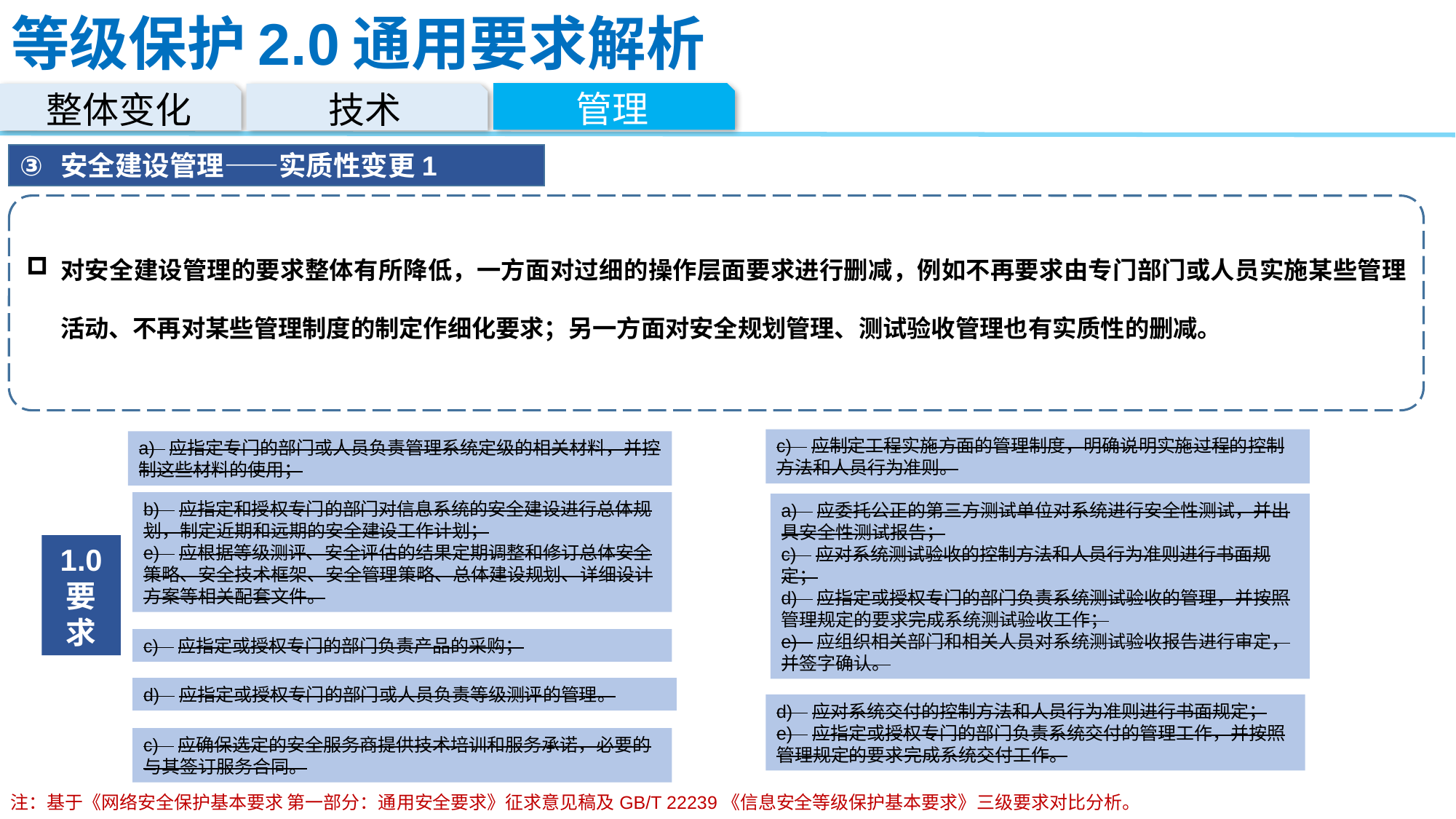

# 等级保护2.0通用要求解析
管理
整体变化
技术
安全建设管理——实质性变更1
对安全建设管理的要求整体有所降低，一方面对过细的操作层面要求进行删减，例如不再要求由专门部门或人员实施某些管理活动、不再对某些管理制度的制定作细化要求；另一方面对安全规划管理、测试验收管理也有实质性的删减。

c)   应制定工程实施方面的管理制度，明确说明实施过程的控制方法和人员行为准则。
a)  应指定专门的部门或人员负责管理系统定级的相关材料，并控制这些材料的使用；
b)   应指定和授权专门的部门对信息系统的安全建设进行总体规划，制定近期和远期的安全建设工作计划；
e)   应根据等级测评、安全评估的结果定期调整和修订总体安全策略、安全技术框架、安全管理策略、总体建设规划、详细设计方案等相关配套文件。
a)   应委托公正的第三方测试单位对系统进行安全性测试，并出具安全性测试报告；
c)   应对系统测试验收的控制方法和人员行为准则进行书面规定；
d)   应指定或授权专门的部门负责系统测试验收的管理，并按照管理规定的要求完成系统测试验收工作；
e)   应组织相关部门和相关人员对系统测试验收报告进行审定，并签字确认。
1.0
要求
c)   应指定或授权专门的部门负责产品的采购；
d)   应指定或授权专门的部门或人员负责等级测评的管理。
d)   应对系统交付的控制方法和人员行为准则进行书面规定；
e)   应指定或授权专门的部门负责系统交付的管理工作，并按照管理规定的要求完成系统交付工作。
c)   应确保选定的安全服务商提供技术培训和服务承诺，必要的与其签订服务合同。
注：基于《网络安全保护基本要求 第一部分：通用安全要求》征求意见稿及GB/T 22239《信息安全等级保护基本要求》三级要求对比分析。